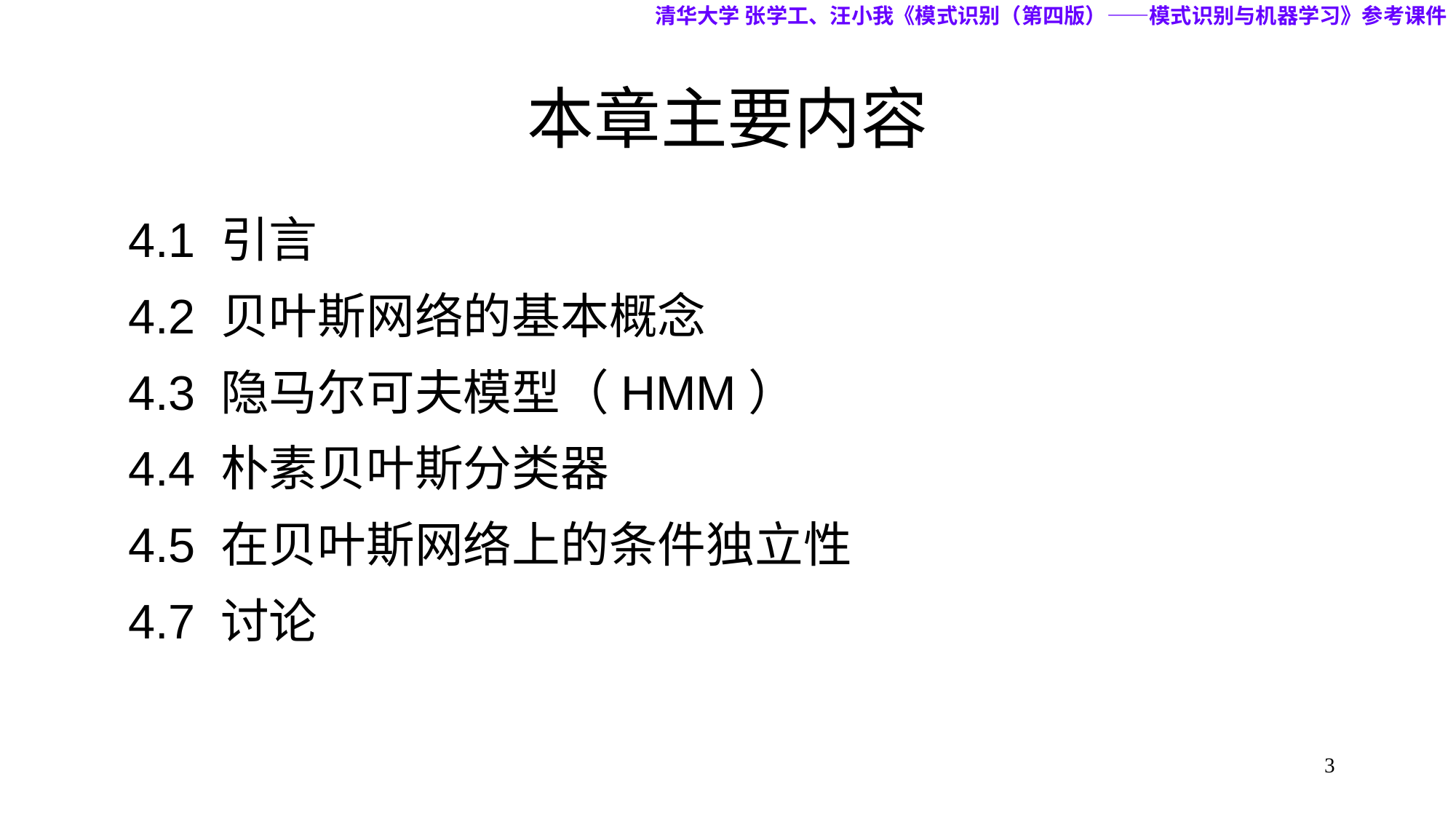

清华大学 张学工、汪小我《模式识别（第四版）——模式识别与机器学习》参考课件
# 本章主要内容
4.1 引言
4.2 贝叶斯网络的基本概念
4.3 隐马尔可夫模型（HMM）
4.4 朴素贝叶斯分类器
4.5 在贝叶斯网络上的条件独立性
4.7 讨论
3